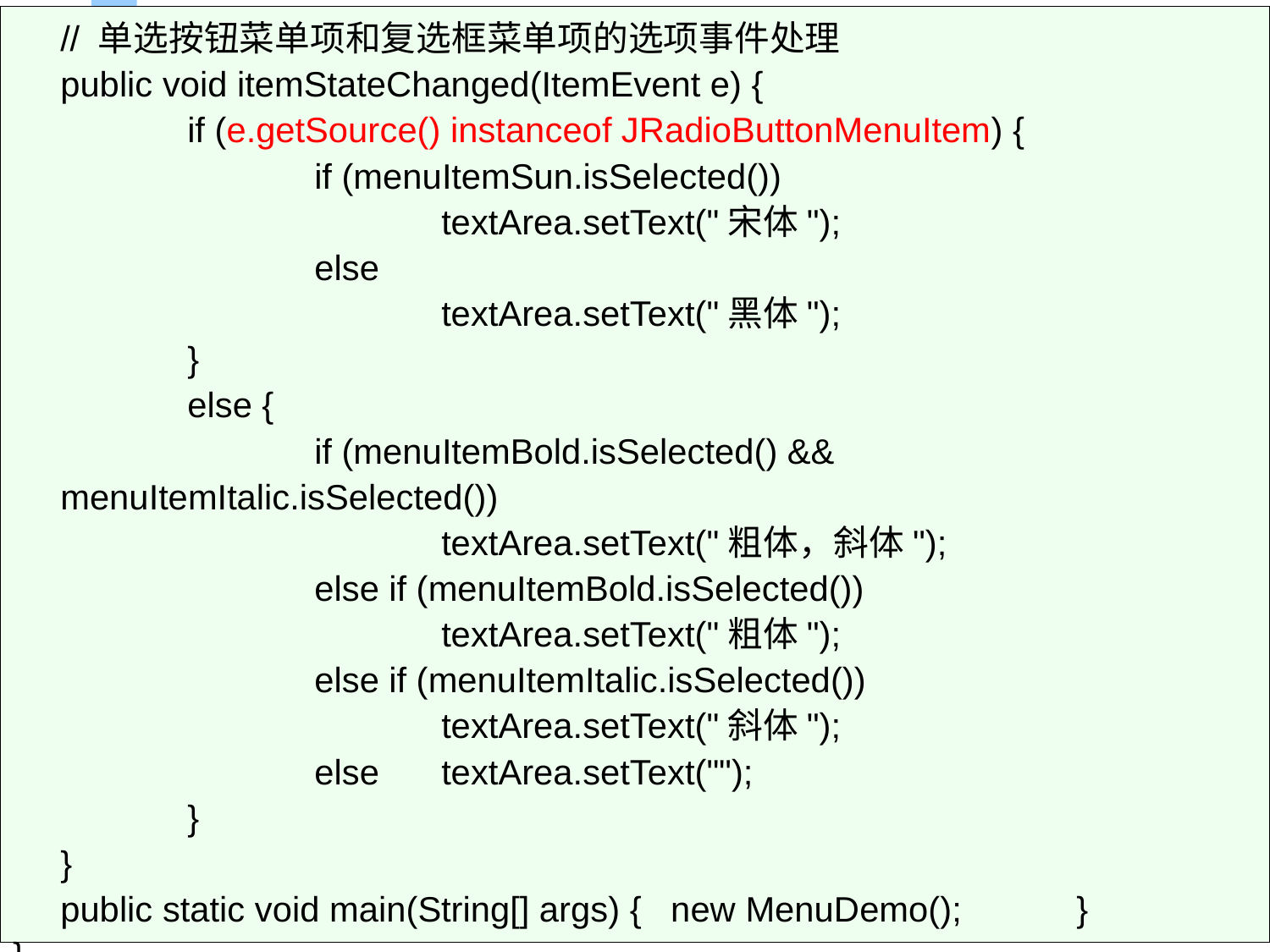

// 单选按钮菜单项和复选框菜单项的选项事件处理
	public void itemStateChanged(ItemEvent e) {
		if (e.getSource() instanceof JRadioButtonMenuItem) {
			if (menuItemSun.isSelected())
				textArea.setText("宋体");
			else
				textArea.setText("黑体");
		}
		else {
			if (menuItemBold.isSelected() && menuItemItalic.isSelected())
				textArea.setText("粗体，斜体");
			else if (menuItemBold.isSelected())
				textArea.setText("粗体");
			else if (menuItemItalic.isSelected())
				textArea.setText("斜体");
			else	textArea.setText("");
		}
	}
	public static void main(String[] args) {   new MenuDemo();	}
}